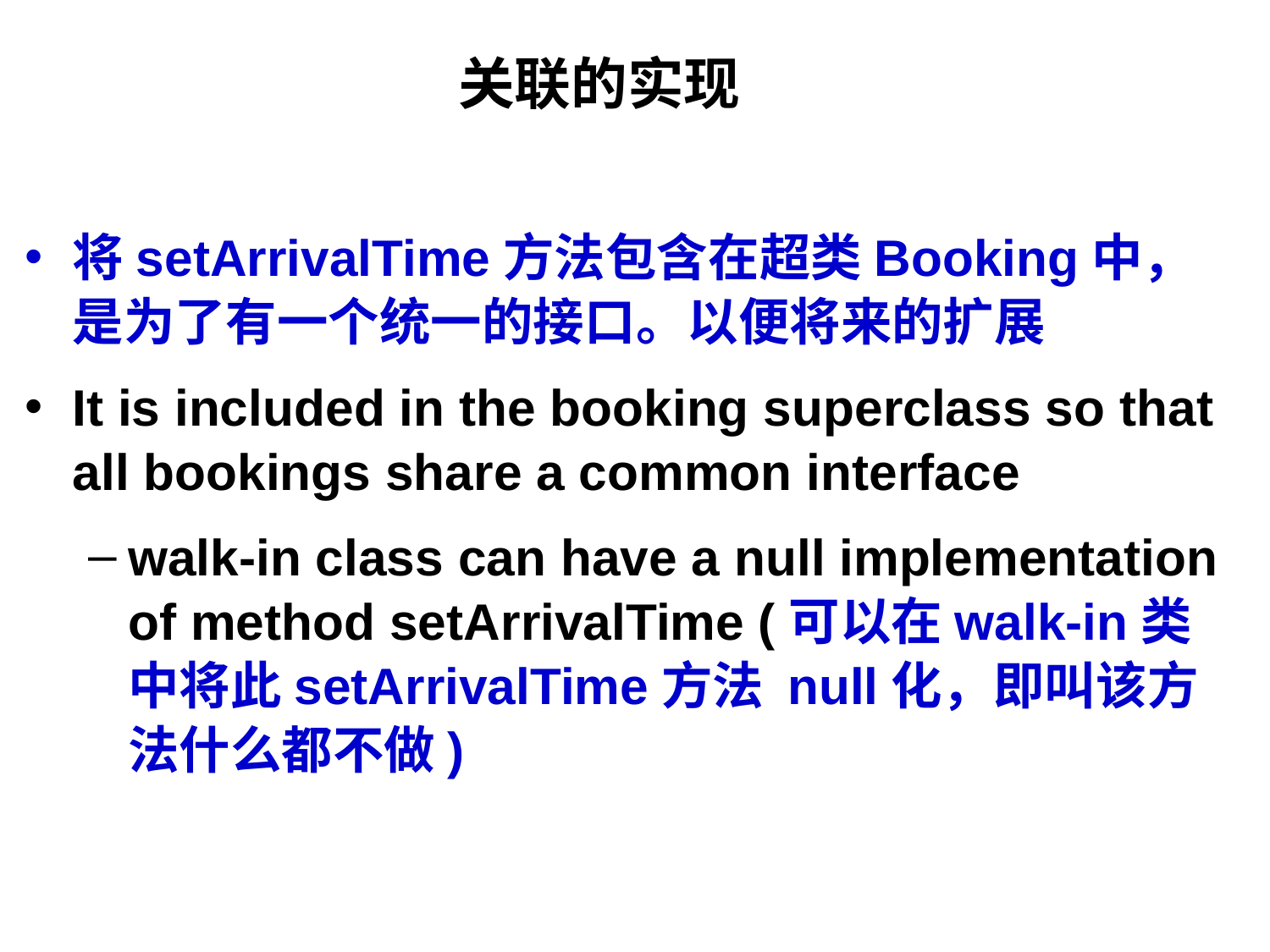

# 关联的实现
将setArrivalTime方法包含在超类Booking中，是为了有一个统一的接口。以便将来的扩展
It is included in the booking superclass so that all bookings share a common interface
walk-in class can have a null implementation of method setArrivalTime (可以在walk-in类中将此setArrivalTime方法 null化，即叫该方法什么都不做)